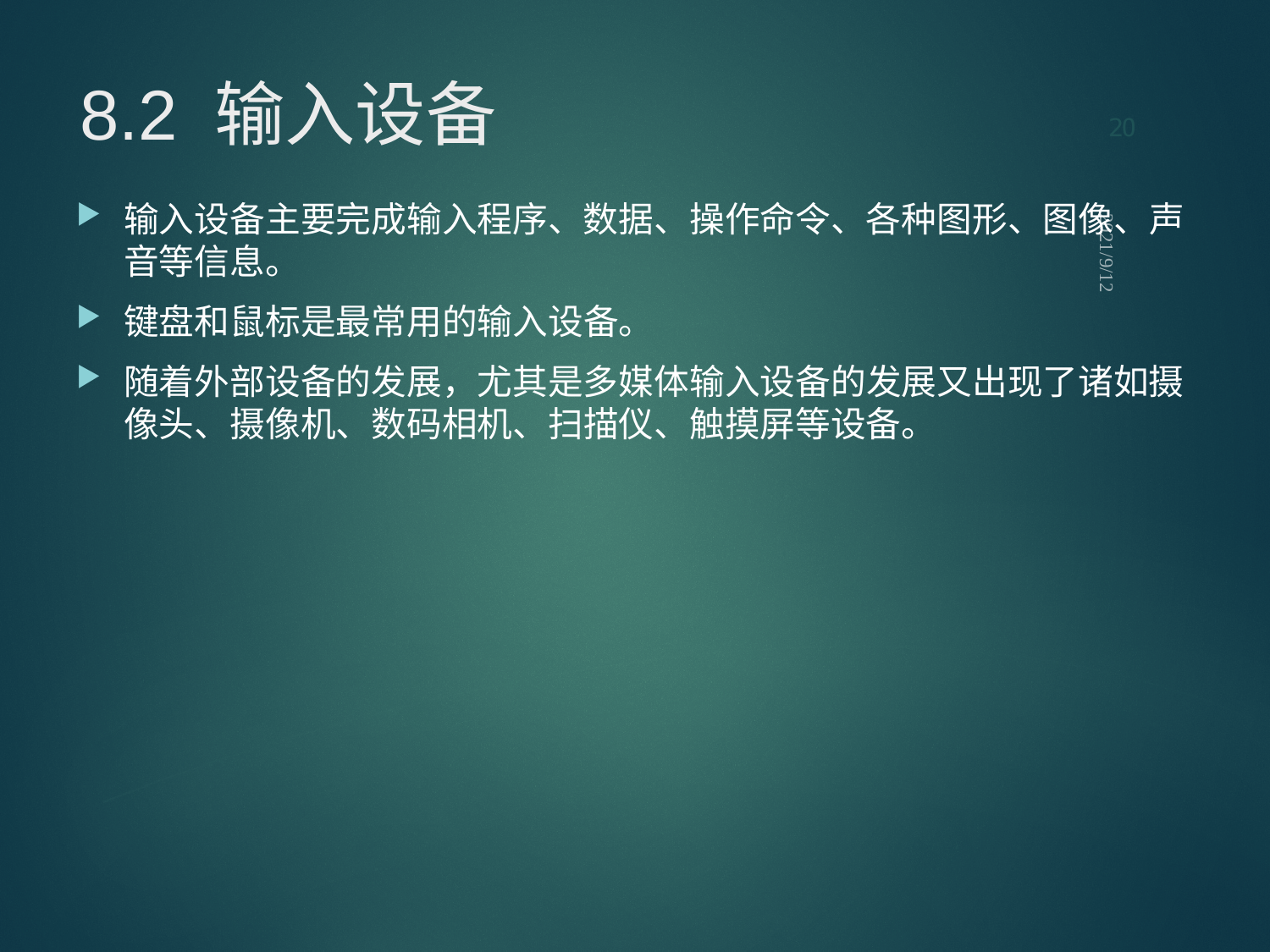

20
# 8.2 输入设备
输入设备主要完成输入程序、数据、操作命令、各种图形、图像、声音等信息。
键盘和鼠标是最常用的输入设备。
随着外部设备的发展，尤其是多媒体输入设备的发展又出现了诸如摄像头、摄像机、数码相机、扫描仪、触摸屏等设备。
2021/9/12